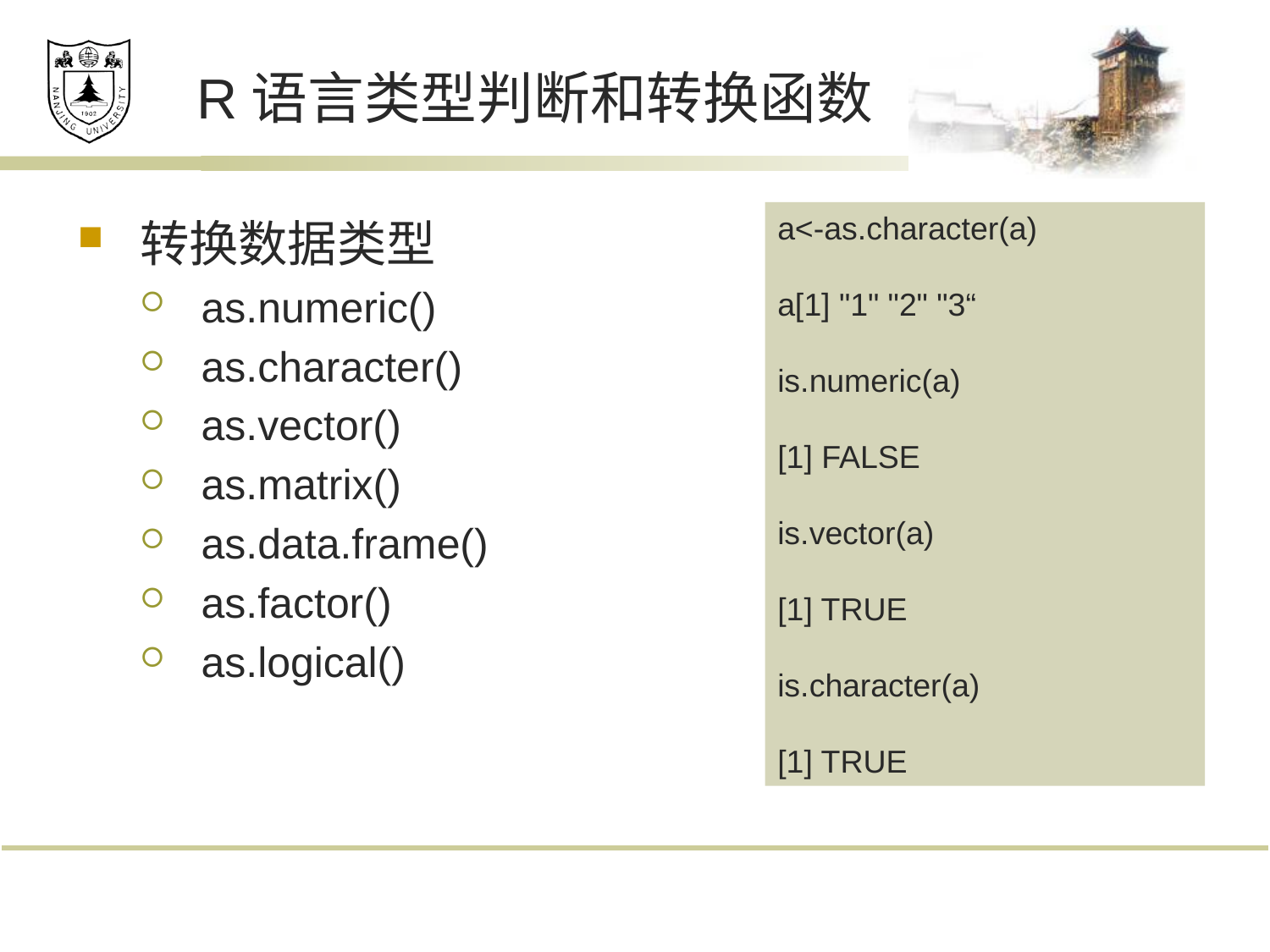

# R语言类型判断和转换函数
a<-as.character(a)

a[1] "1" "2" "3“

is.numeric(a)

[1] FALSE

is.vector(a)

[1] TRUE

is.character(a)

[1] TRUE
转换数据类型
as.numeric()
as.character()
as.vector()
as.matrix()
as.data.frame()
as.factor()
as.logical()